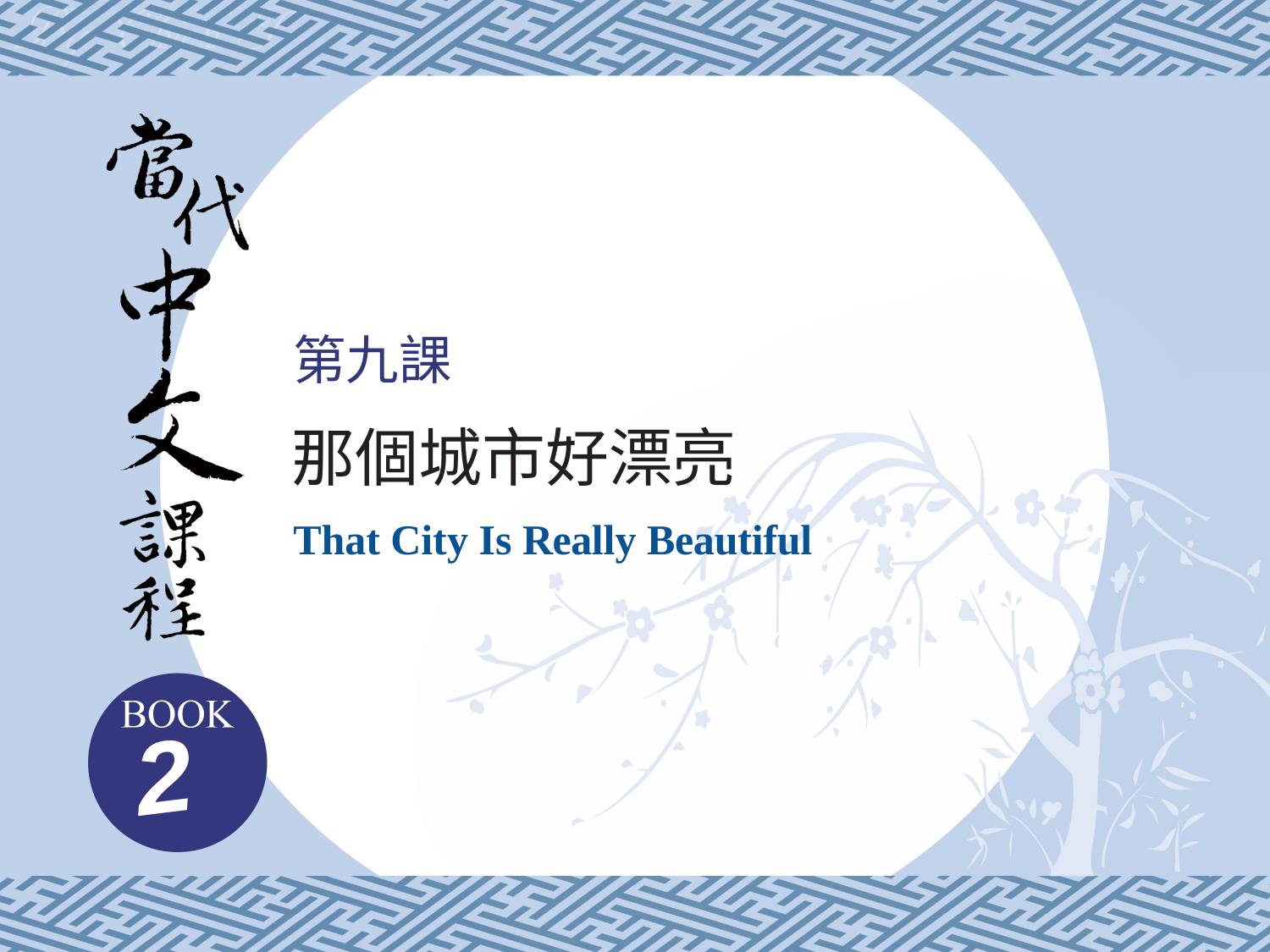

第九課
那個城市好漂亮
That City Is Really Beautiful
2